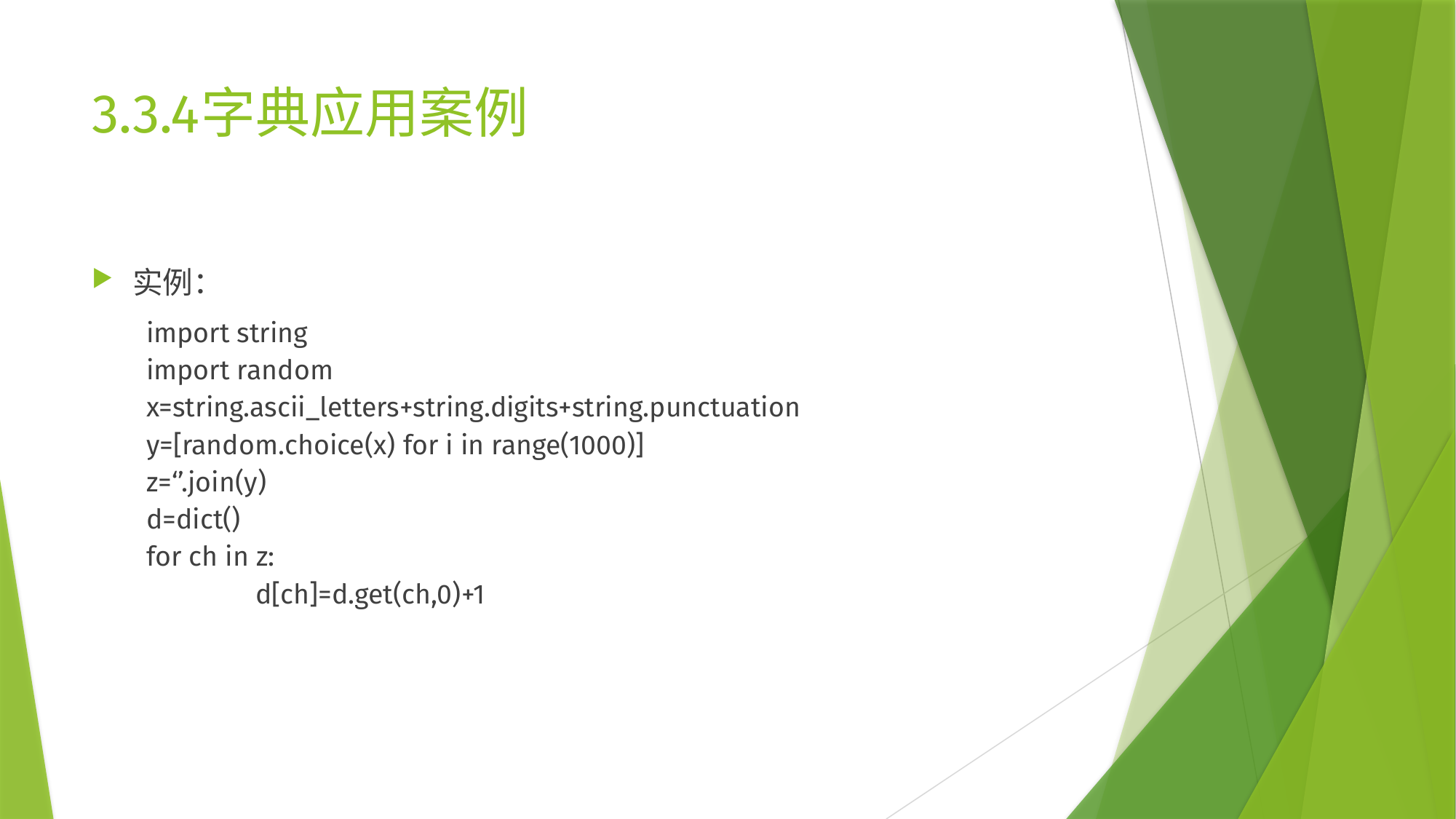

# 3.3.4	字典应用案例
实例：
import string
import random
x=string.ascii_letters+string.digits+string.punctuation
y=[random.choice(x) for i in range(1000)]
z=‘’.join(y)
d=dict()
for ch in z:
	d[ch]=d.get(ch,0)+1